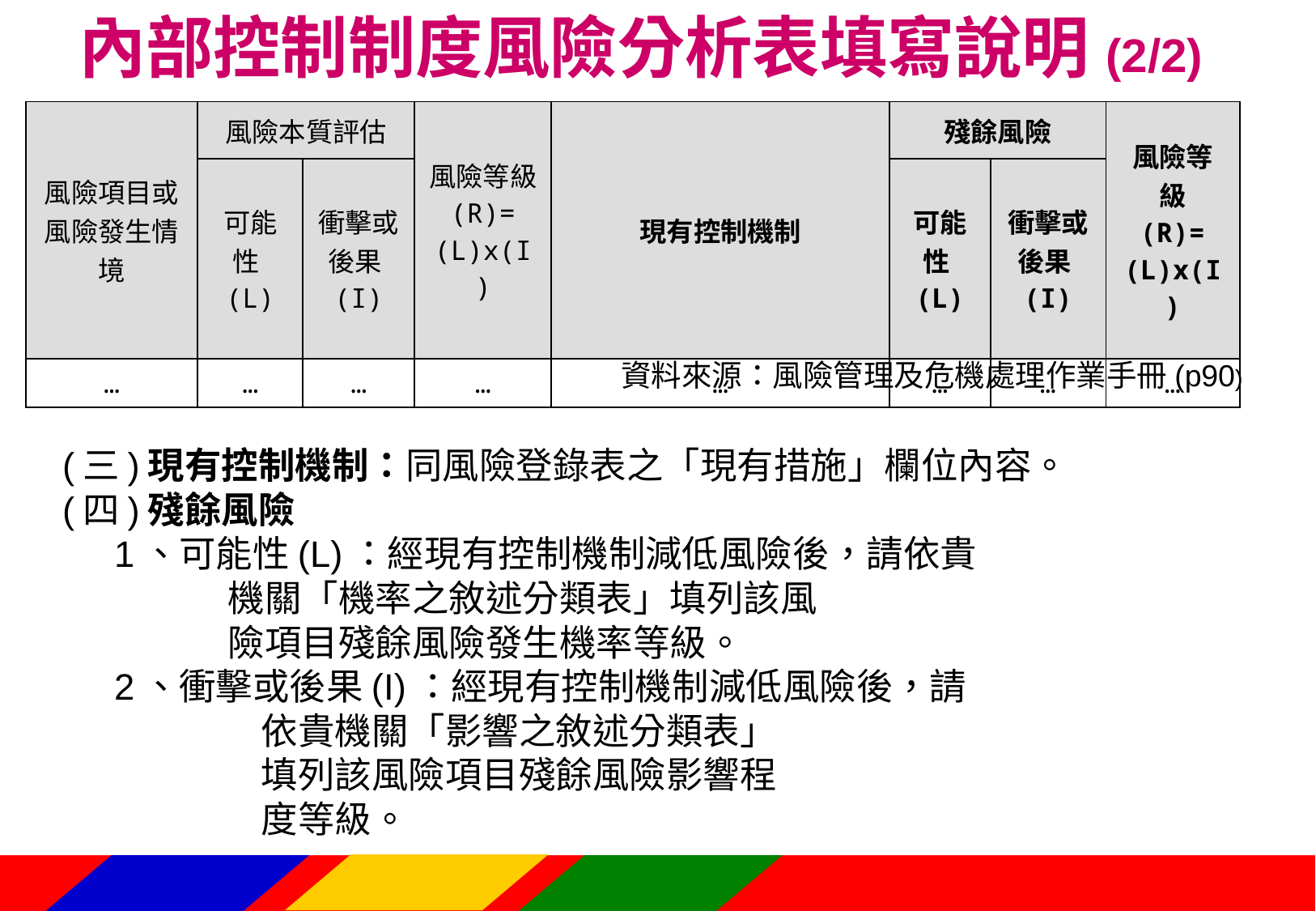

內部控制制度風險分析表填寫說明(2/2)
| 風險項目或 風險發生情境 | 風險本質評估 |  | 風險等級 (R)= (L)x(I) | 現有控制機制 | 殘餘風險 |  | 風險等級 (R)= (L)x(I) |
| --- | --- | --- | --- | --- | --- | --- | --- |
|  | 可能性(L) | 衝擊或 後果(I) |  |  | 可能性(L) | 衝擊或 後果(I) |  |
| … | … | … | … | … | … | … | … |
資料來源：風險管理及危機處理作業手冊(p90)
(三)現有控制機制：同風險登錄表之「現有措施」欄位內容。
(四)殘餘風險
     1、可能性(L)：經現有控制機制減低風險後，請依貴
                   機關「機率之敘述分類表」填列該風
                   險項目殘餘風險發生機率等級。
     2、衝擊或後果(I)：經現有控制機制減低風險後，請
                       依貴機關「影響之敘述分類表」
                       填列該風險項目殘餘風險影響程
                       度等級。

88